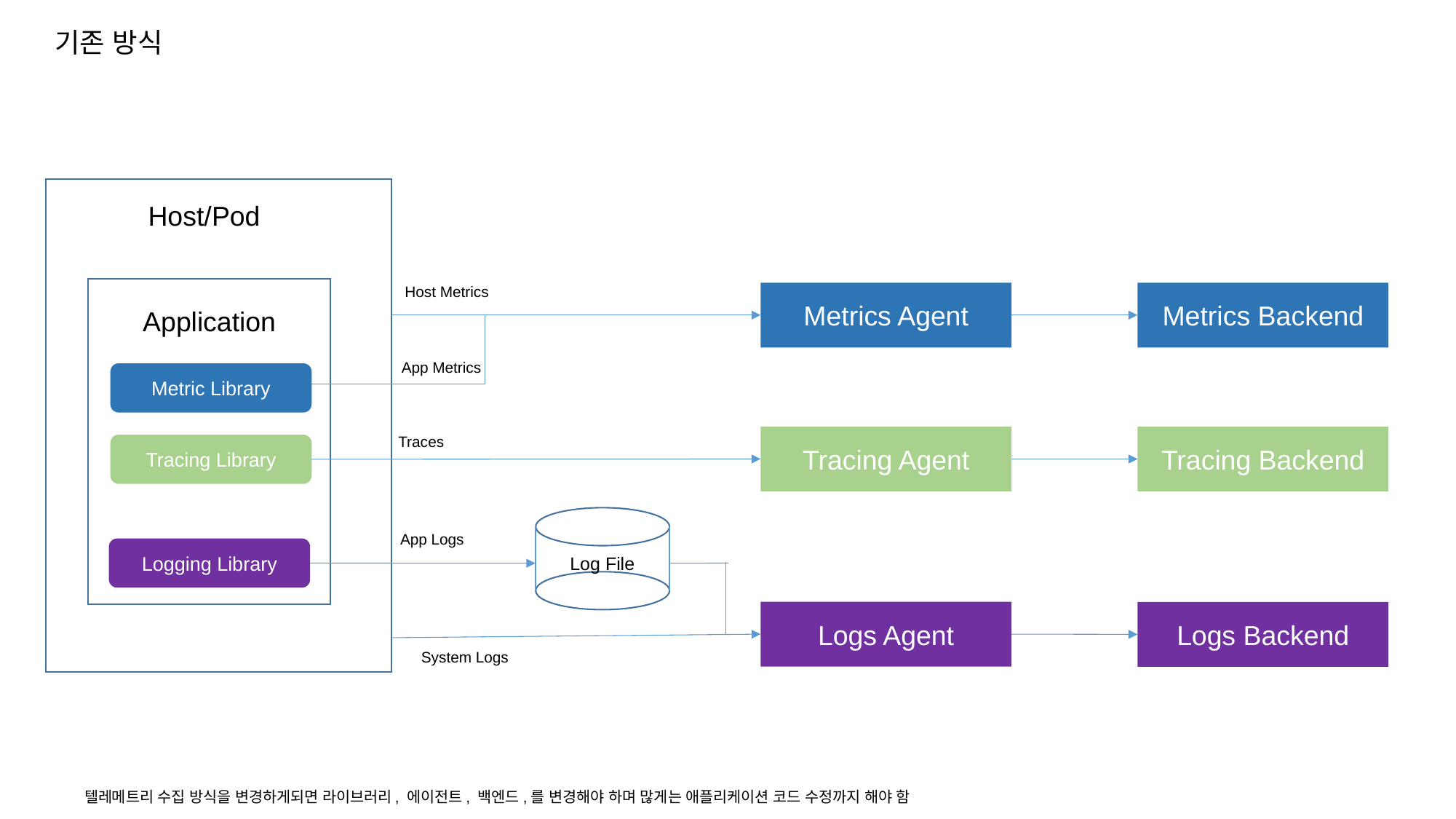

기존 방식

Host/Pod
Host Metrics

Metrics Agent
Metrics Backend
Application
App Metrics
Metric Library
Tracing Backend
Tracing Agent
Traces
Tracing Library

Log File
App Logs
Logging Library
Logs Agent
Logs Backend
System Logs
텔레메트리 수집 방식을 변경하게되면 라이브러리, 에이전트, 백엔드,를 변경해야 하며 많게는 애플리케이션 코드 수정까지 해야 함